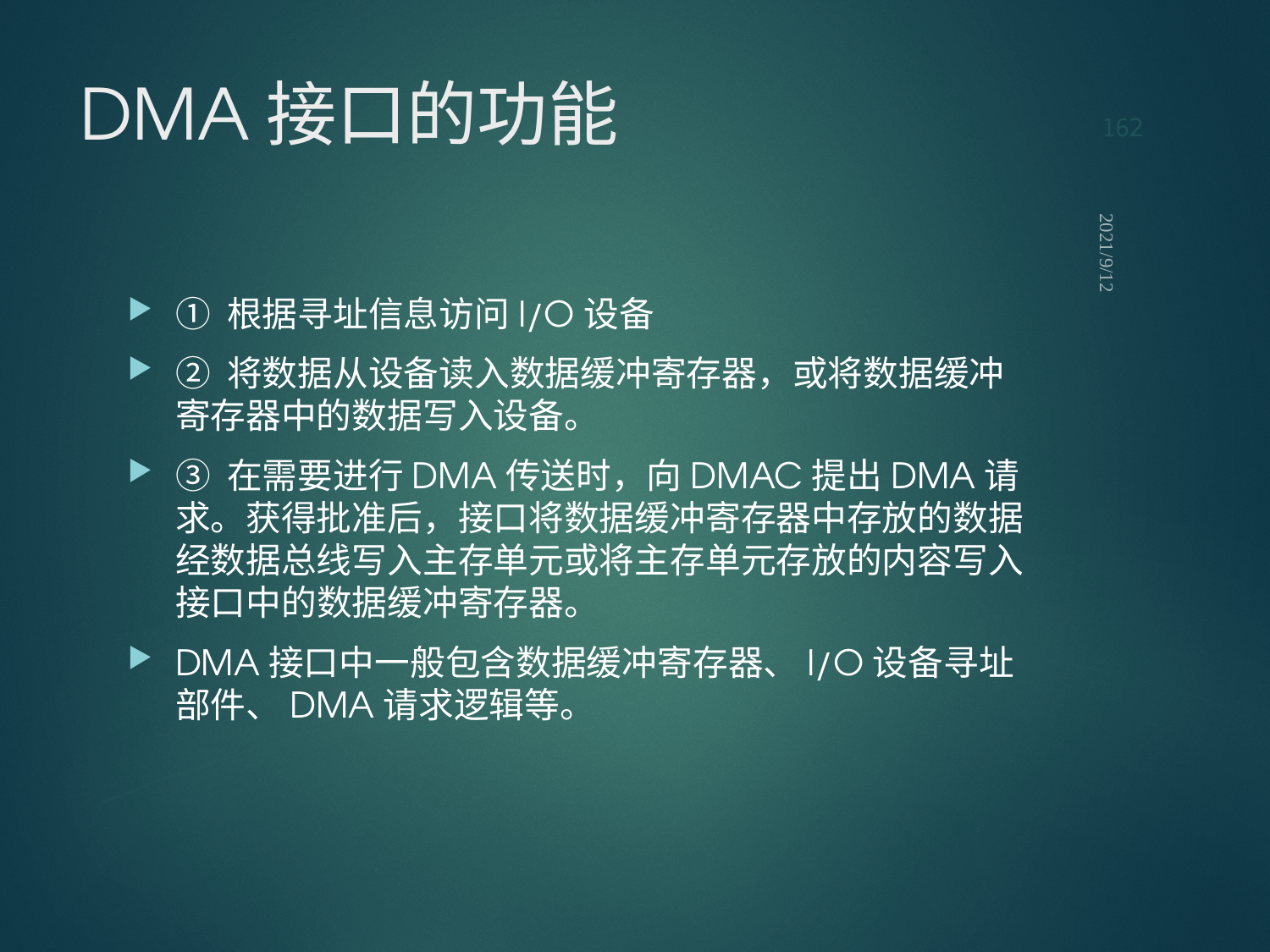

162
# DMA接口的功能
2021/9/12
① 根据寻址信息访问I/O设备
② 将数据从设备读入数据缓冲寄存器，或将数据缓冲寄存器中的数据写入设备。
③ 在需要进行DMA传送时，向DMAC提出DMA请求。获得批准后，接口将数据缓冲寄存器中存放的数据经数据总线写入主存单元或将主存单元存放的内容写入接口中的数据缓冲寄存器。
DMA接口中一般包含数据缓冲寄存器、I/O设备寻址部件、DMA请求逻辑等。